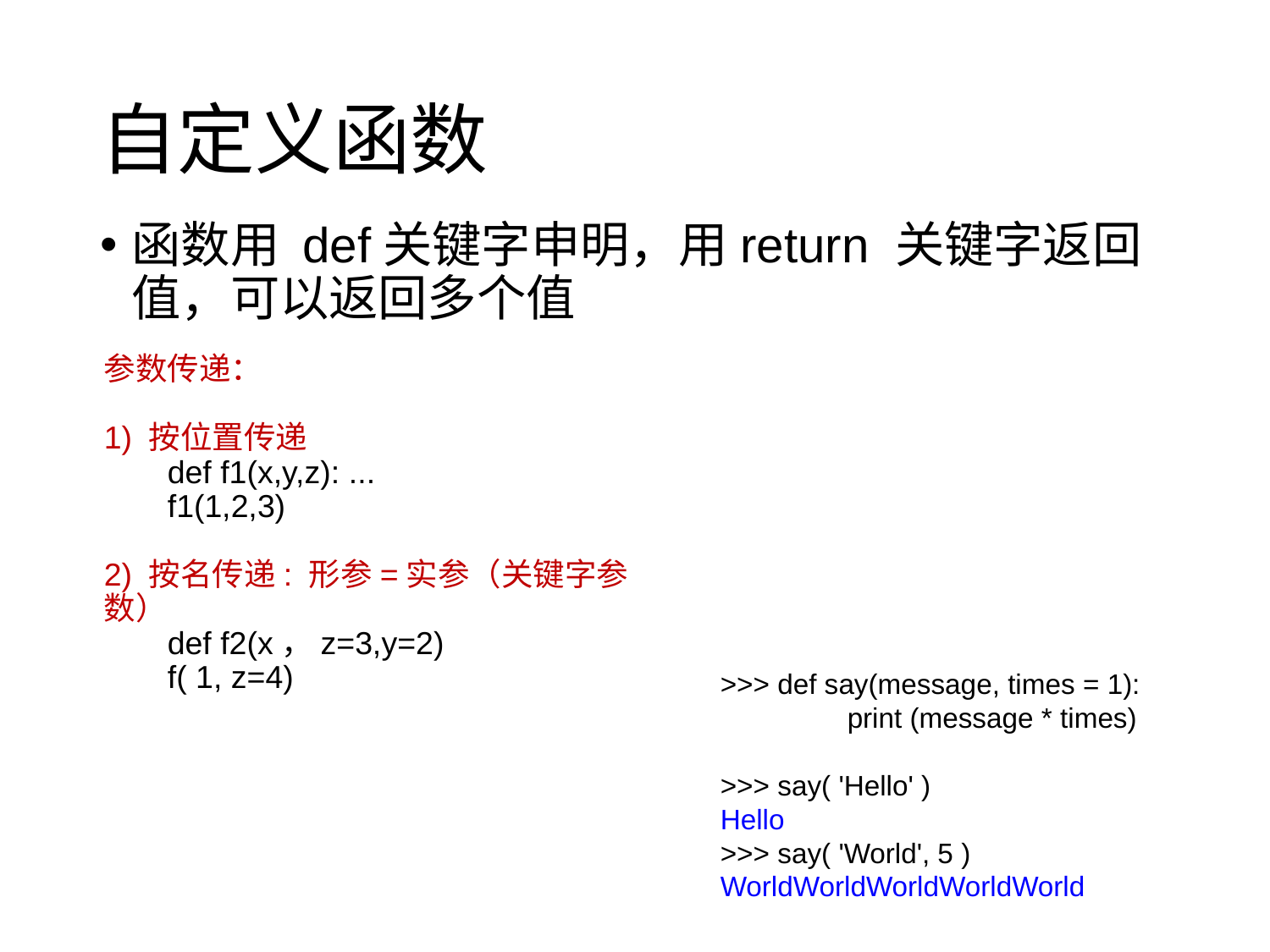

# 自定义函数
函数用 def关键字申明，用return 关键字返回值，可以返回多个值

参数传递：

1) 按位置传递
def f1(x,y,z): ...
f1(1,2,3)

2) 按名传递: 形参=实参（关键字参数）
def f2(x，z=3,y=2)
f( 1, z=4)
>>> def say(message, times = 1):
	print (message * times)

>>> say( 'Hello' )
Hello
>>> say( 'World', 5 )
WorldWorldWorldWorldWorld